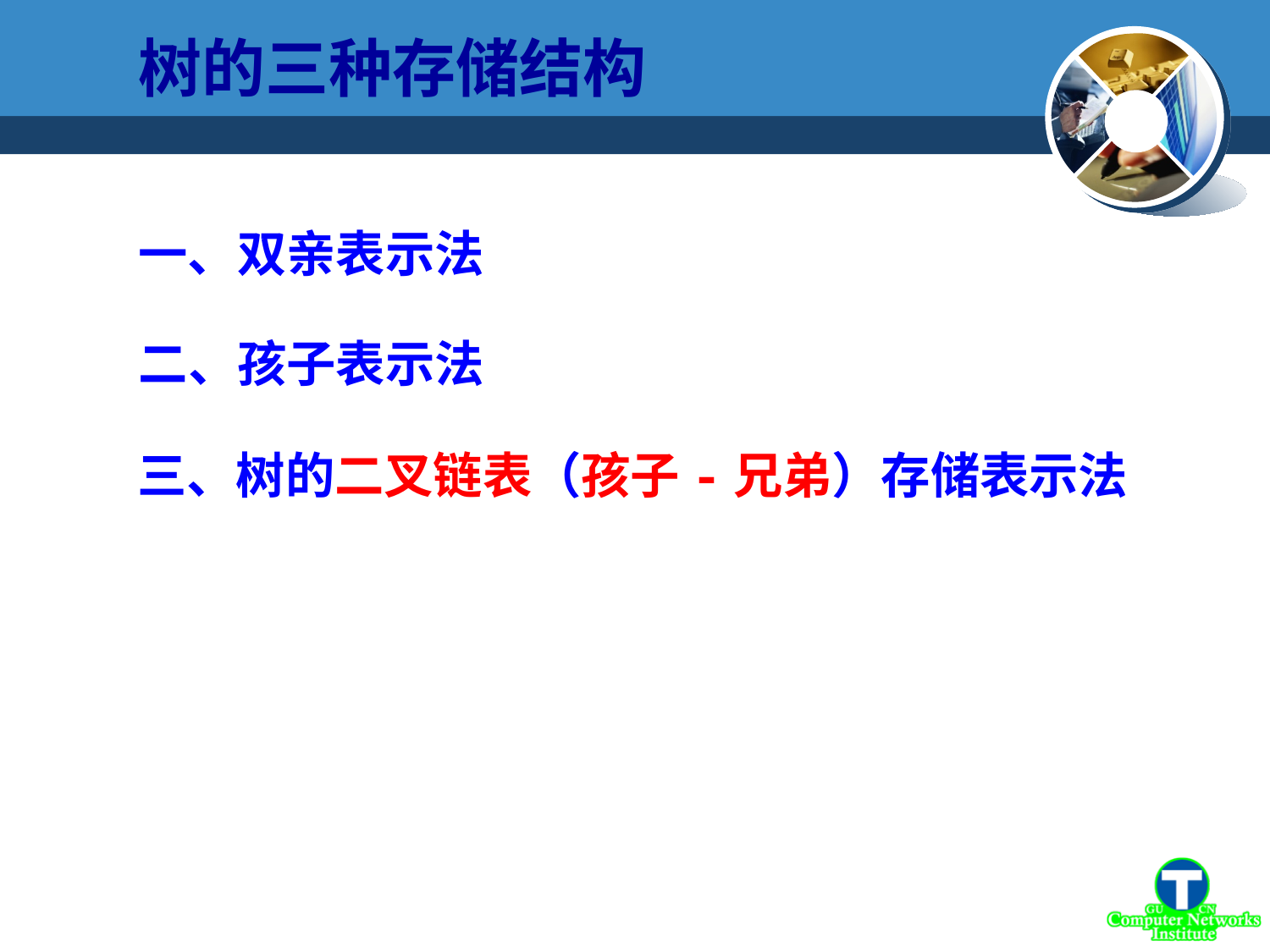

树的三种存储结构
一、双亲表示法
二、孩子表示法
三、树的二叉链表（孩子-兄弟）存储表示法
98